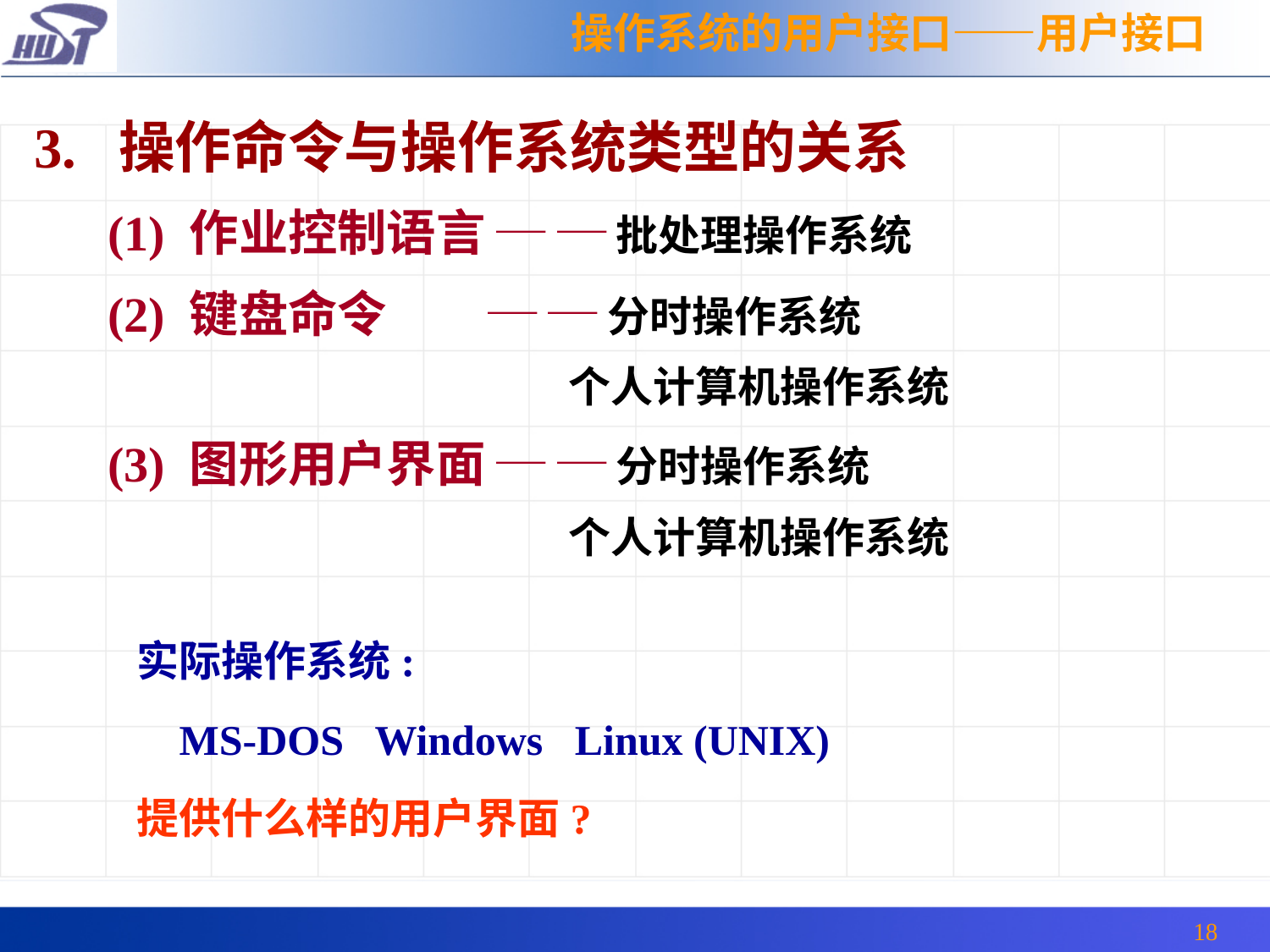

操作系统的用户接口——用户接口
3.  操作命令与操作系统类型的关系
      (1) 作业控制语言 ─ ─ 批处理操作系统
      (2) 键盘命令         ─ ─ 分时操作系统
                                                       个人计算机操作系统
      (3) 图形用户界面 ─ ─ 分时操作系统
                                                       个人计算机操作系统
实际操作系统:
    MS-DOS   Windows   Linux (UNIX)
提供什么样的用户界面?
18